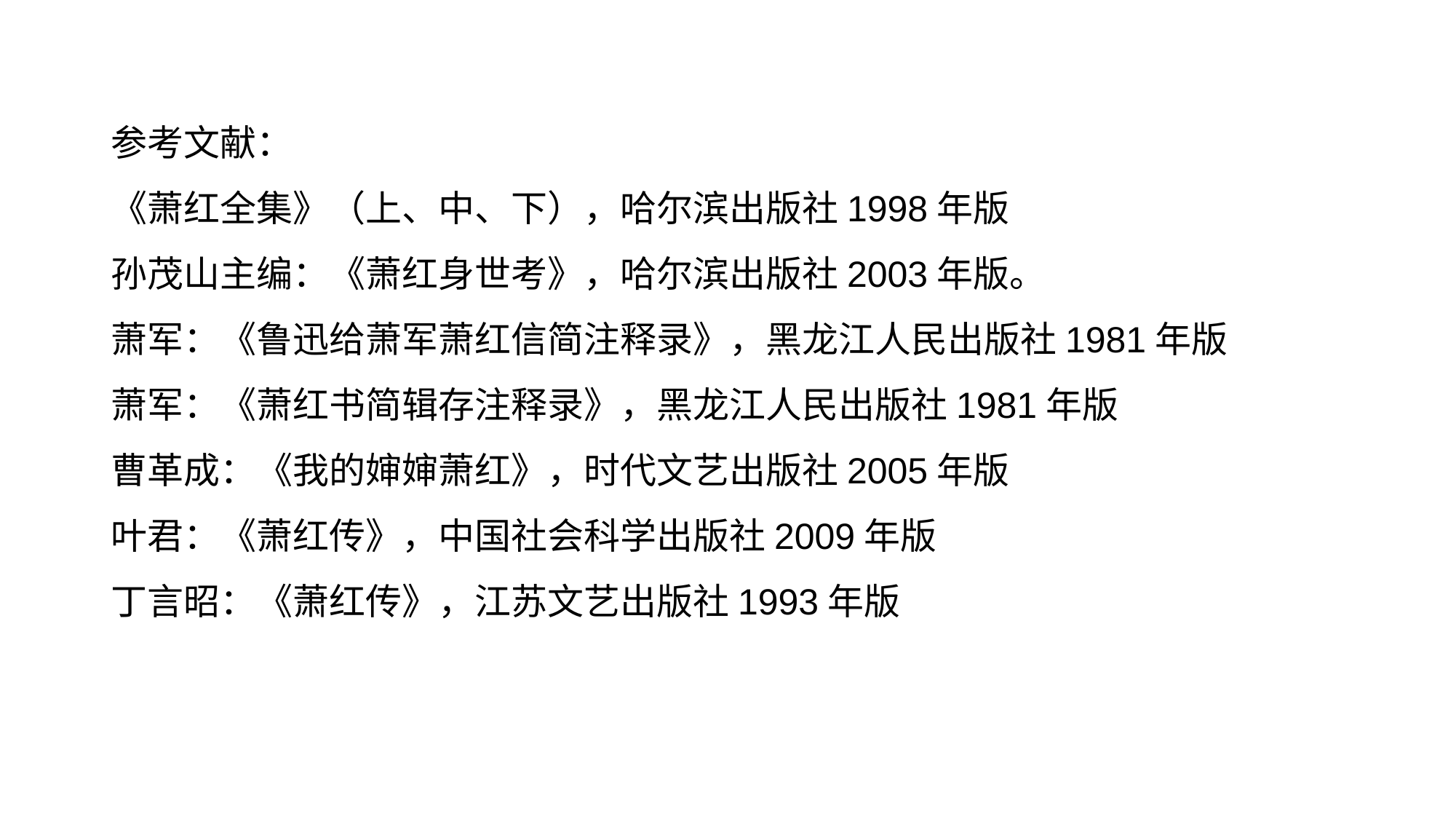

参考文献：
《萧红全集》（上、中、下），哈尔滨出版社1998年版
孙茂山主编：《萧红身世考》，哈尔滨出版社2003年版。
萧军：《鲁迅给萧军萧红信简注释录》，黑龙江人民出版社1981年版
萧军：《萧红书简辑存注释录》，黑龙江人民出版社1981年版
曹革成：《我的婶婶萧红》，时代文艺出版社2005年版
叶君：《萧红传》，中国社会科学出版社2009年版
丁言昭：《萧红传》，江苏文艺出版社1993年版